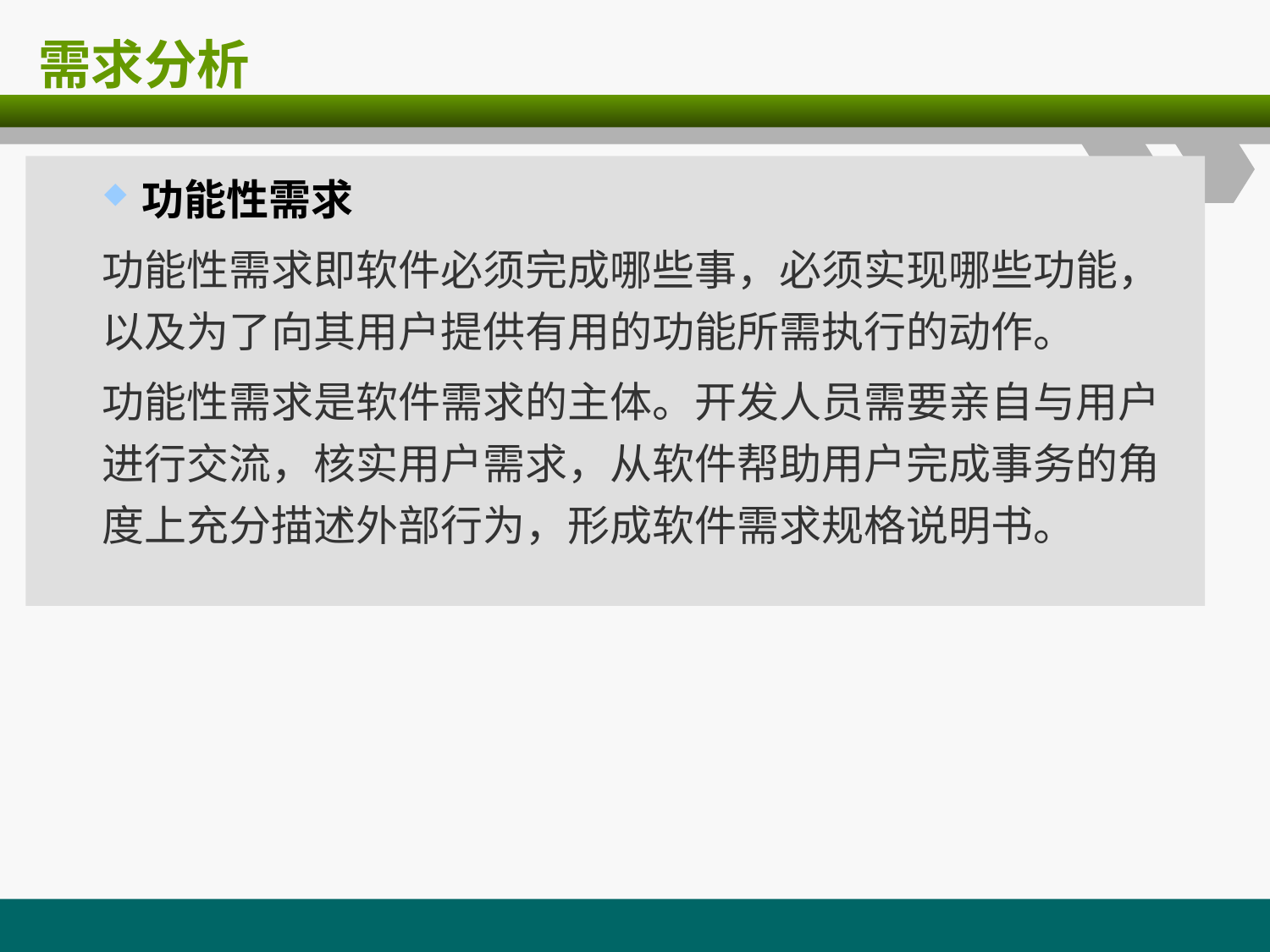

# 需求分析
功能性需求
功能性需求即软件必须完成哪些事，必须实现哪些功能，以及为了向其用户提供有用的功能所需执行的动作。
功能性需求是软件需求的主体。开发人员需要亲自与用户进行交流，核实用户需求，从软件帮助用户完成事务的角度上充分描述外部行为，形成软件需求规格说明书。